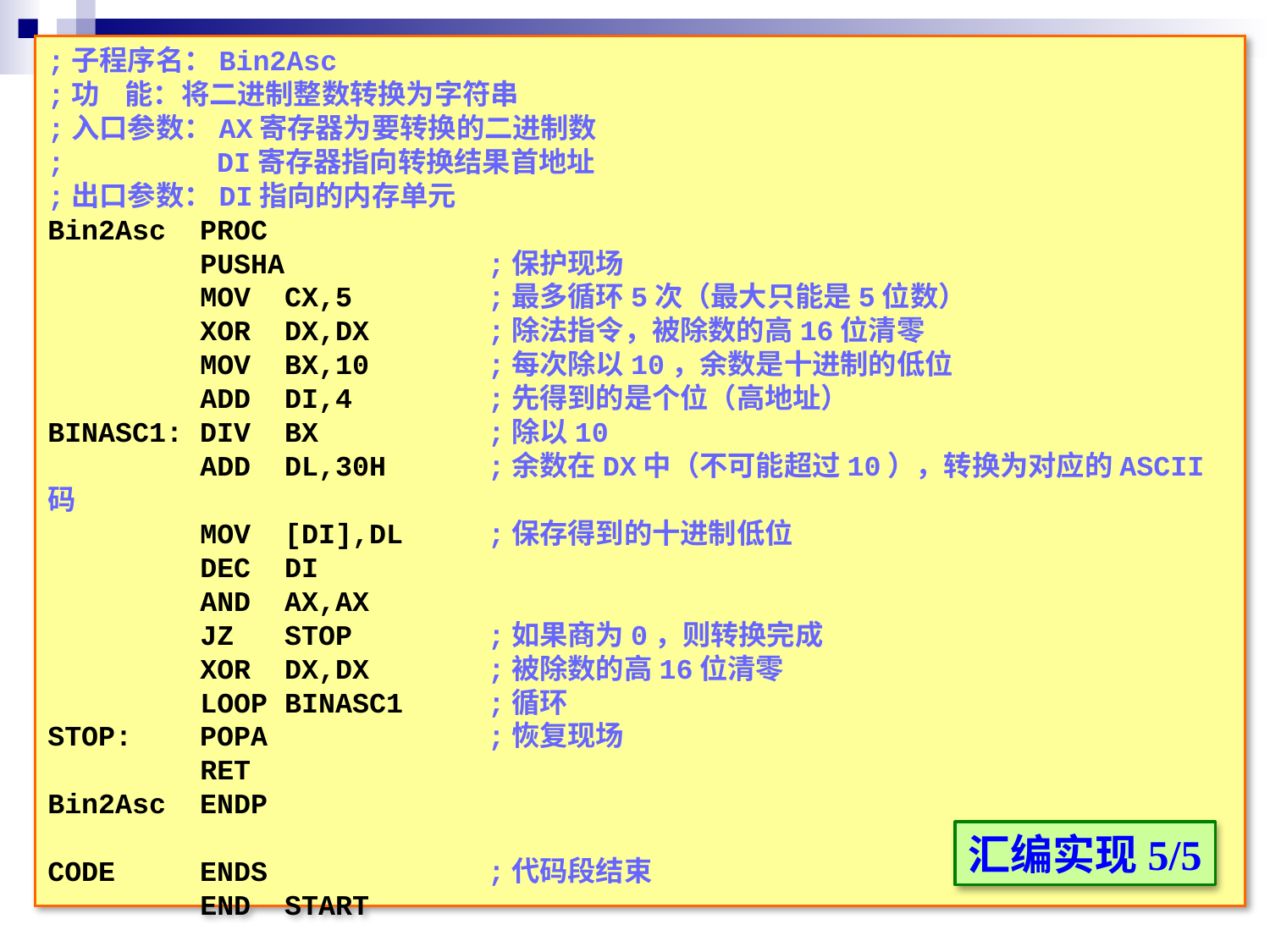

;子程序名：Bin2Asc
;功    能：将二进制整数转换为字符串
;入口参数：AX寄存器为要转换的二进制数
;         DI寄存器指向转换结果首地址
;出口参数：DI指向的内存单元
Bin2Asc  PROC
         PUSHA            ;保护现场
         MOV  CX,5        ;最多循环5次（最大只能是5位数）
         XOR  DX,DX       ;除法指令，被除数的高16位清零
         MOV  BX,10       ;每次除以10，余数是十进制的低位
         ADD  DI,4        ;先得到的是个位（高地址）
BINASC1: DIV  BX          ;除以10
         ADD  DL,30H      ;余数在DX中（不可能超过10），转换为对应的ASCII码
         MOV  [DI],DL     ;保存得到的十进制低位
         DEC  DI
         AND  AX,AX
         JZ   STOP        ;如果商为0，则转换完成
         XOR  DX,DX       ;被除数的高16位清零
         LOOP BINASC1     ;循环
STOP:    POPA             ;恢复现场
         RET
Bin2Asc  ENDP

CODE     ENDS             ;代码段结束
         END  START
汇编实现5/5
23